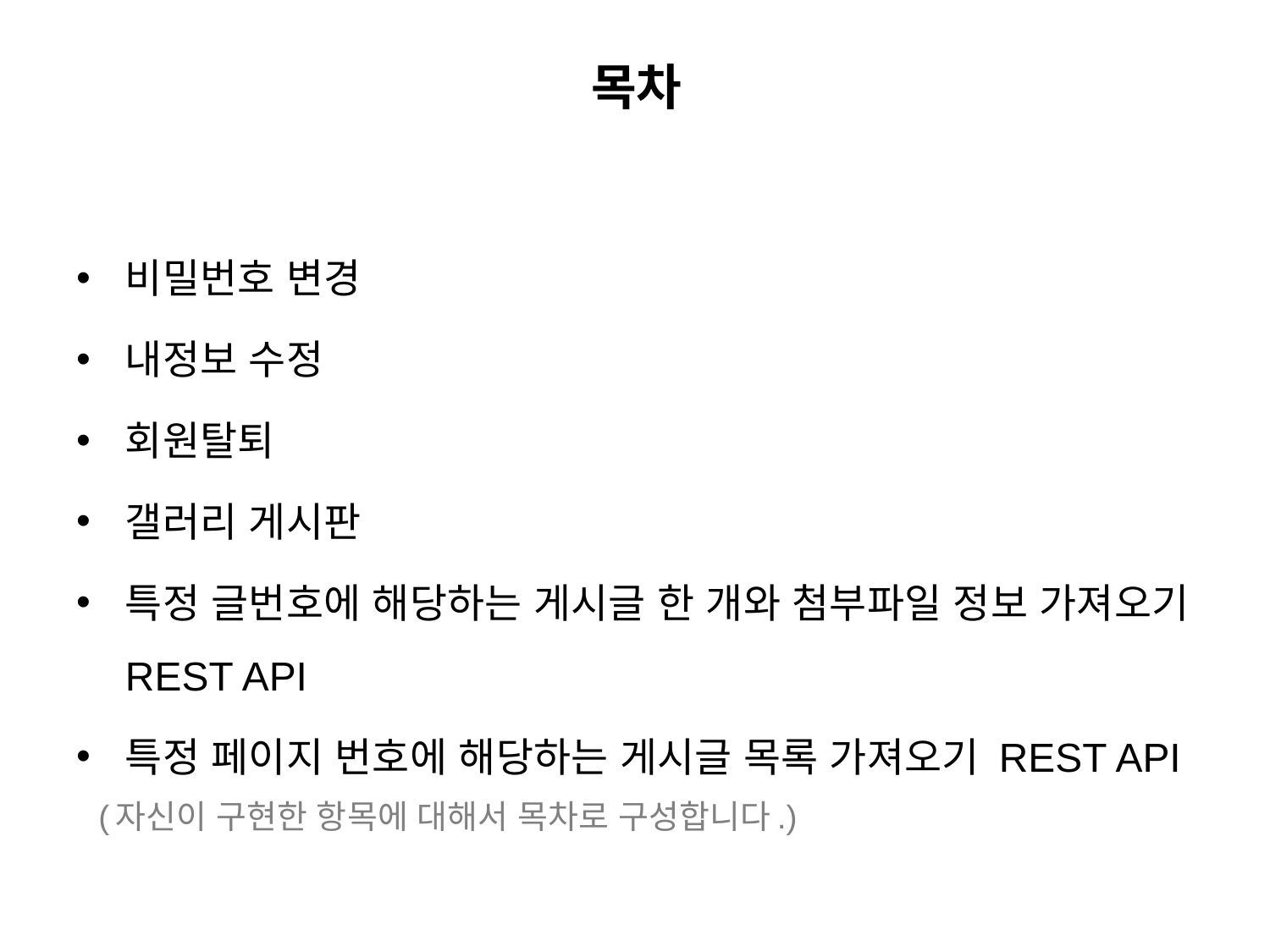

목차
비밀번호 변경
내정보 수정
회원탈퇴
갤러리 게시판
특정 글번호에 해당하는 게시글 한 개와 첨부파일 정보 가져오기 REST API
특정 페이지 번호에 해당하는 게시글 목록 가져오기 REST API
  (자신이 구현한 항목에 대해서 목차로 구성합니다.)